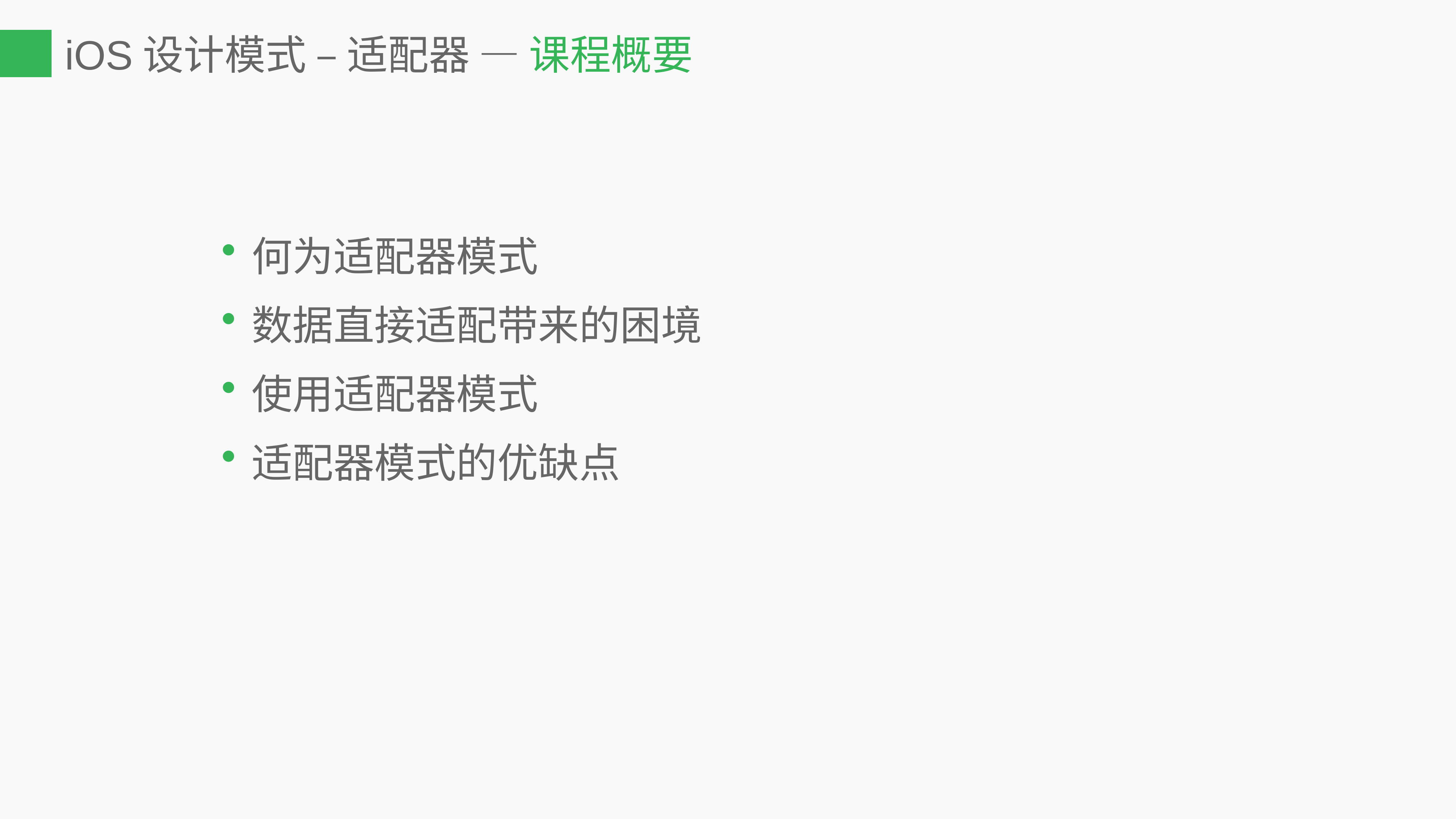

iOS设计模式 – 适配器 — 课程概要

何为适配器模式
数据直接适配带来的困境
使用适配器模式
适配器模式的优缺点